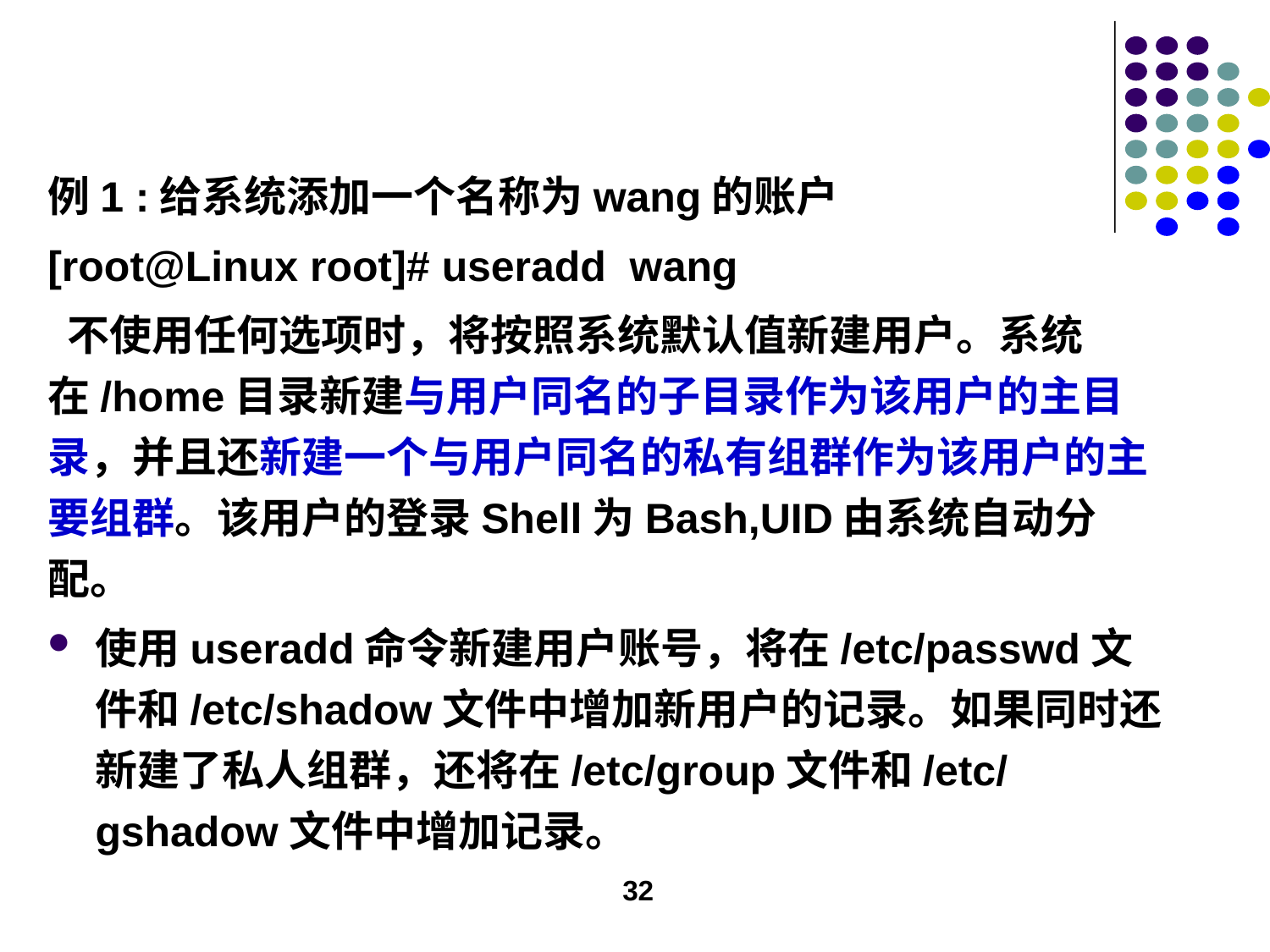

例1 :给系统添加一个名称为wang的账户
[root@Linux root]# useradd  wang
 不使用任何选项时，将按照系统默认值新建用户。系统在/home目录新建与用户同名的子目录作为该用户的主目录，并且还新建一个与用户同名的私有组群作为该用户的主要组群。该用户的登录Shell为Bash,UID由系统自动分配。
使用useradd命令新建用户账号，将在/etc/passwd文件和/etc/shadow文件中增加新用户的记录。如果同时还新建了私人组群，还将在/etc/group文件和/etc/gshadow文件中增加记录。
32